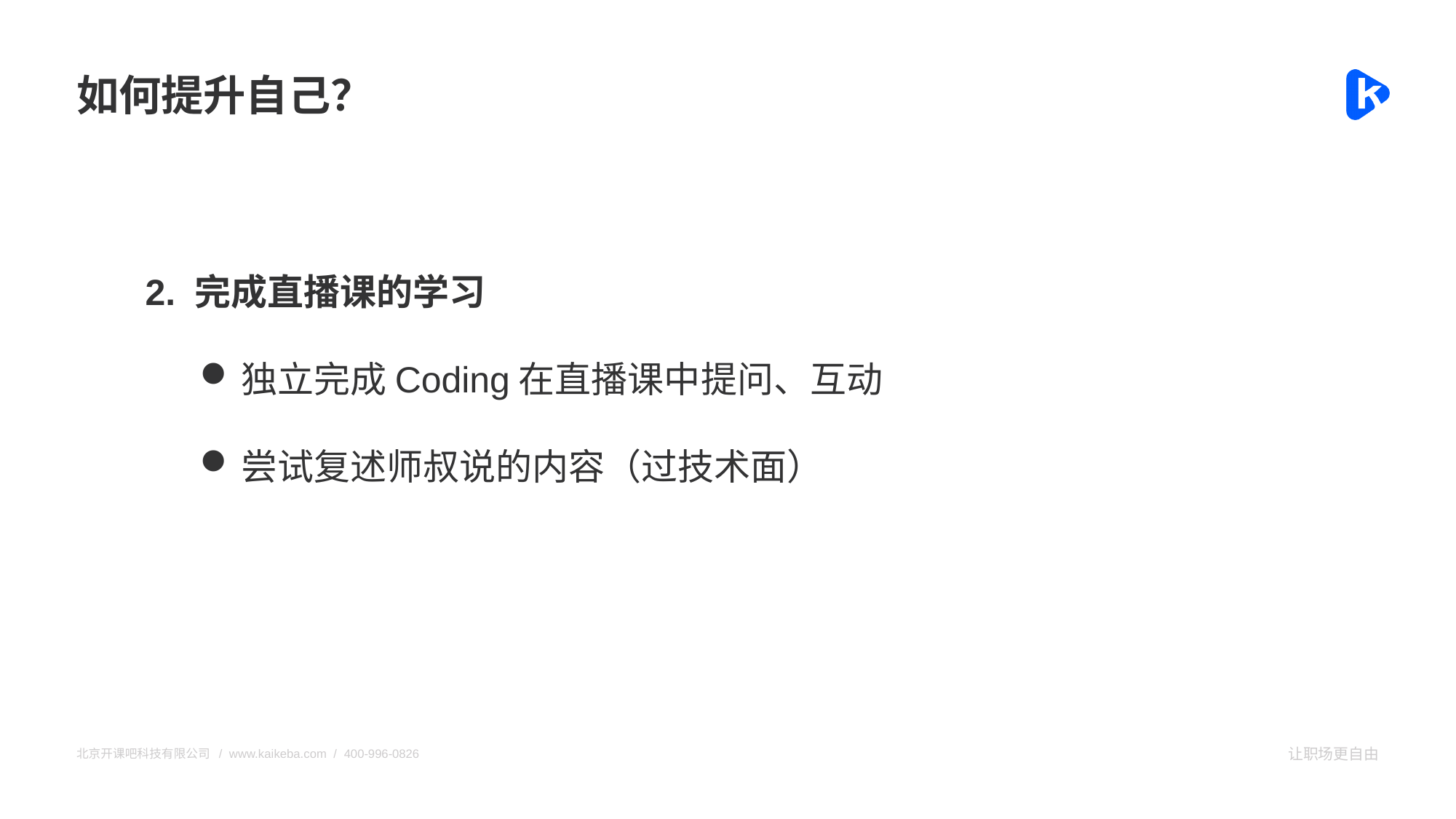

如何提升自己？
2. 完成直播课的学习
独立完成Coding在直播课中提问、互动
尝试复述师叔说的内容（过技术面）